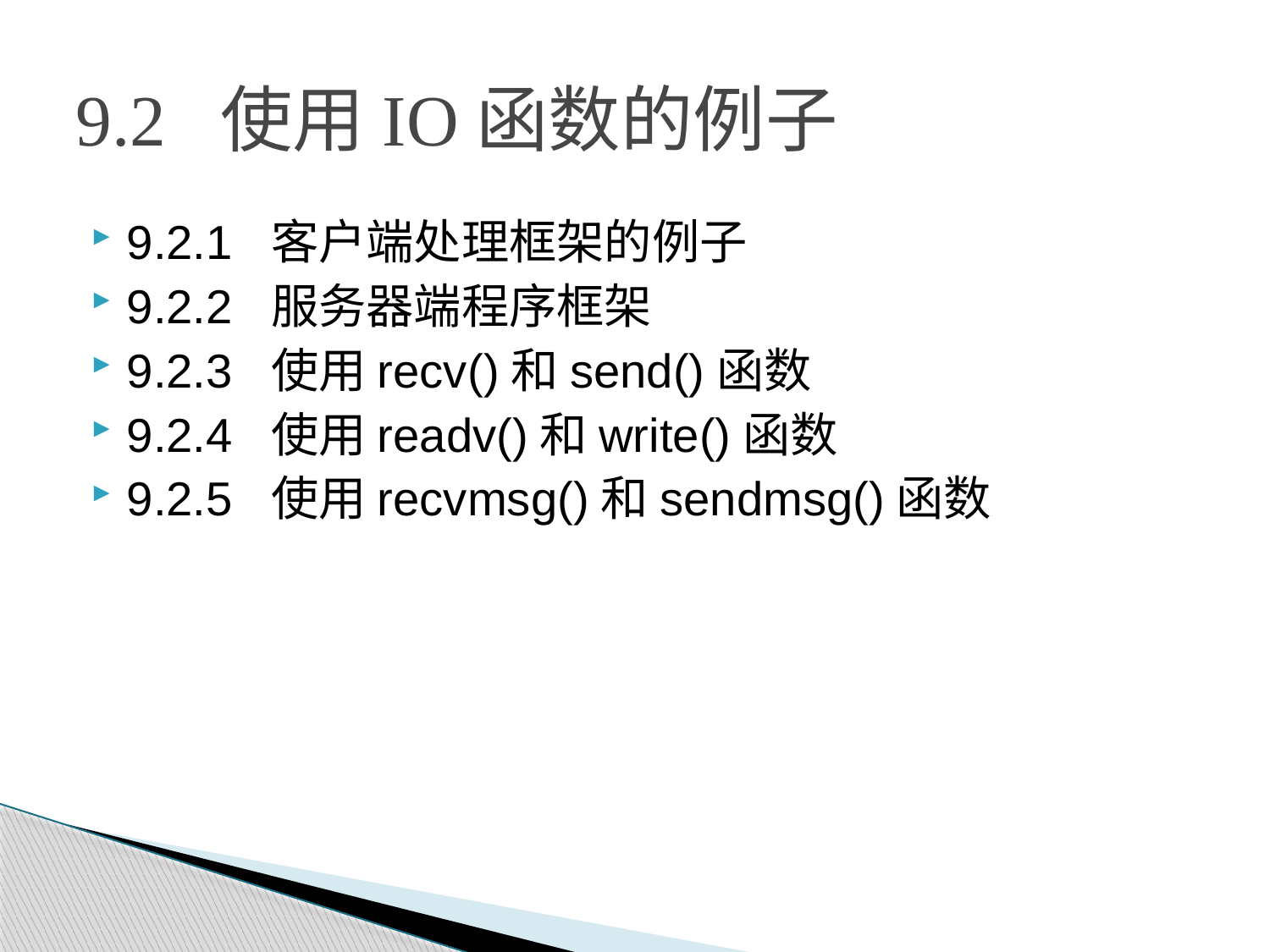

# 9.2  使用IO函数的例子
9.2.1  客户端处理框架的例子
9.2.2  服务器端程序框架
9.2.3  使用recv()和send()函数
9.2.4  使用readv()和write()函数
9.2.5  使用recvmsg()和sendmsg()函数